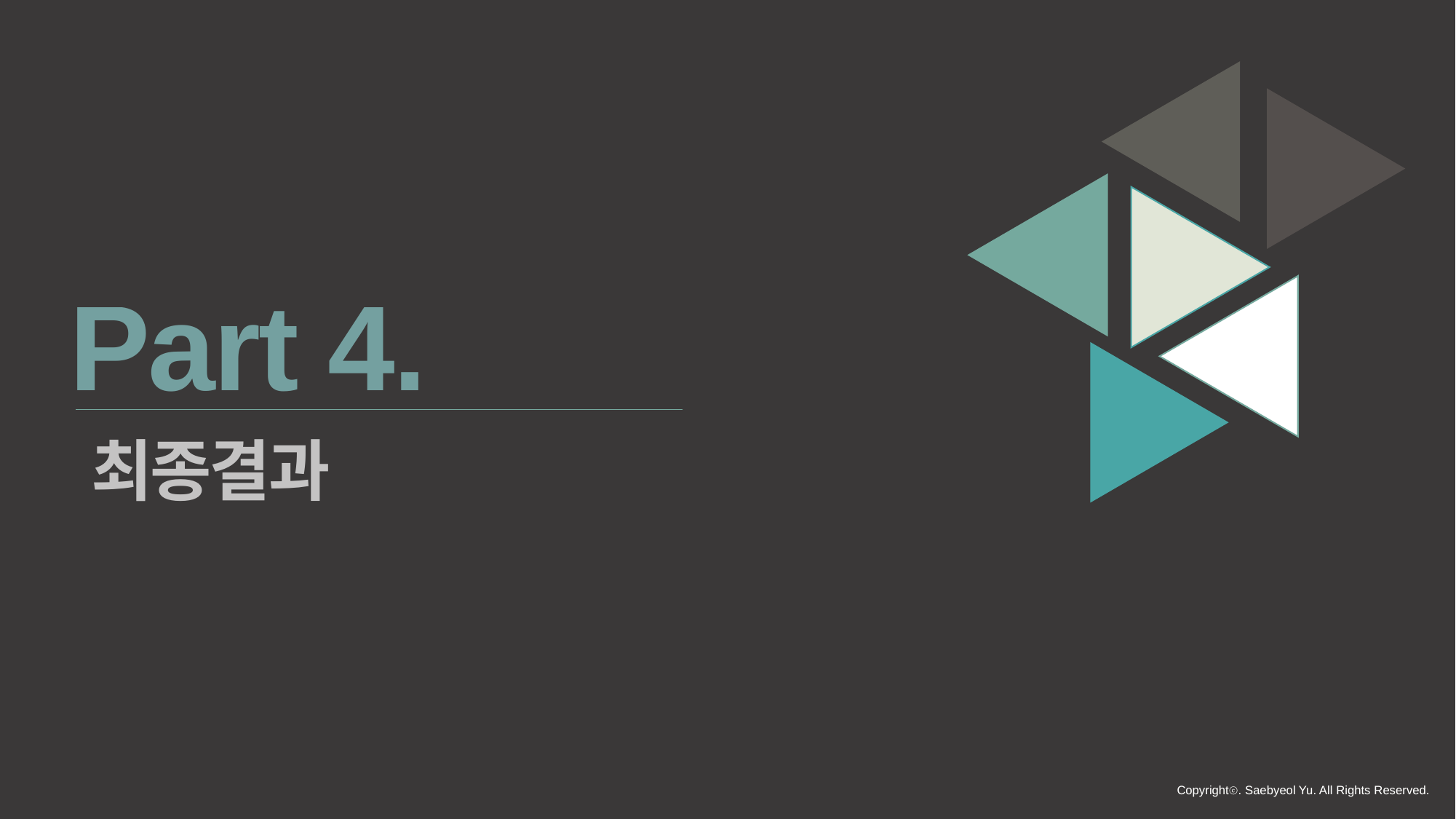

Part 4.
최종결과
Copyrightⓒ. Saebyeol Yu. All Rights Reserved.